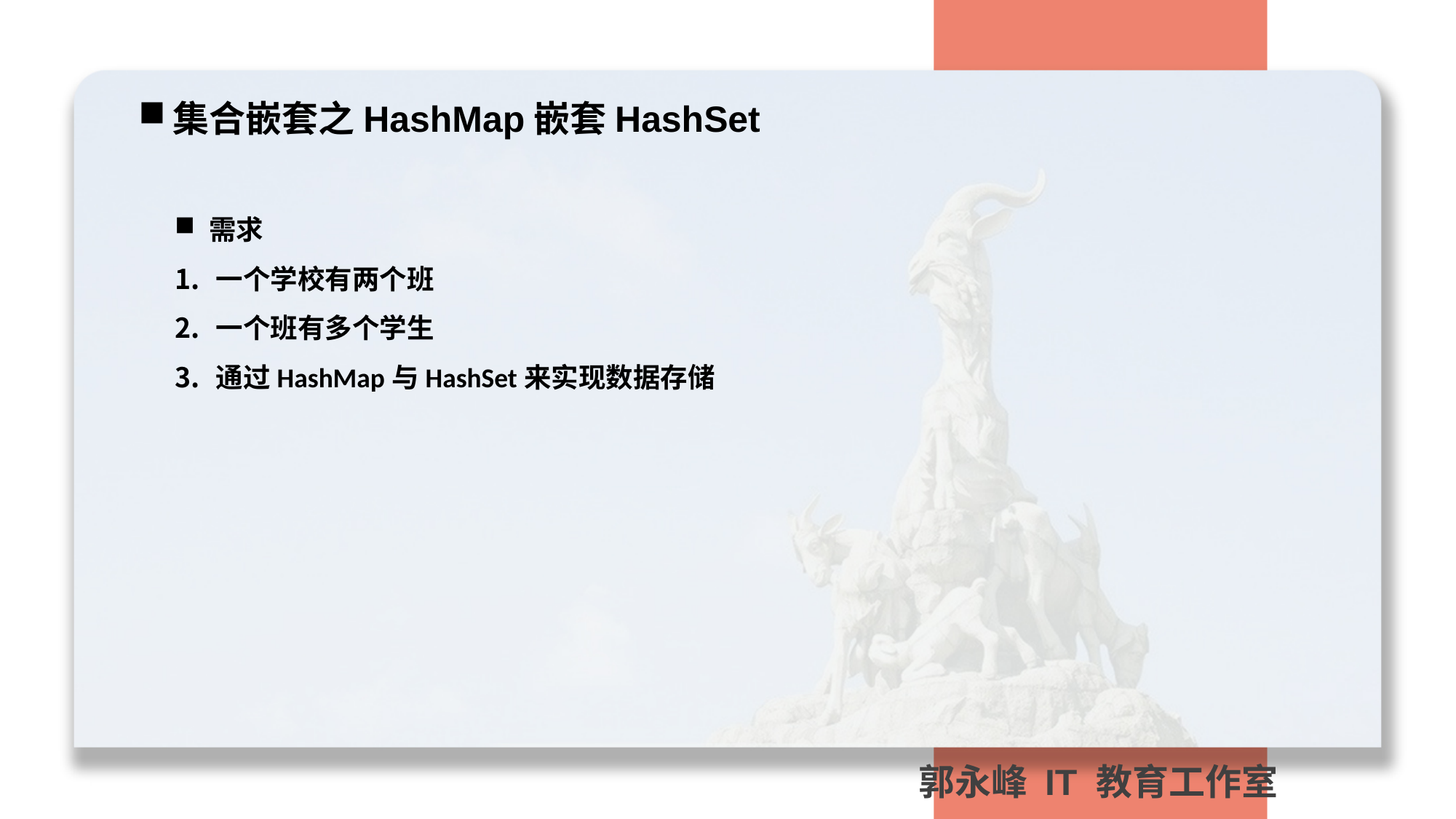

集合嵌套之HashMap嵌套HashSet
需求
一个学校有两个班
一个班有多个学生
通过HashMap与HashSet来实现数据存储